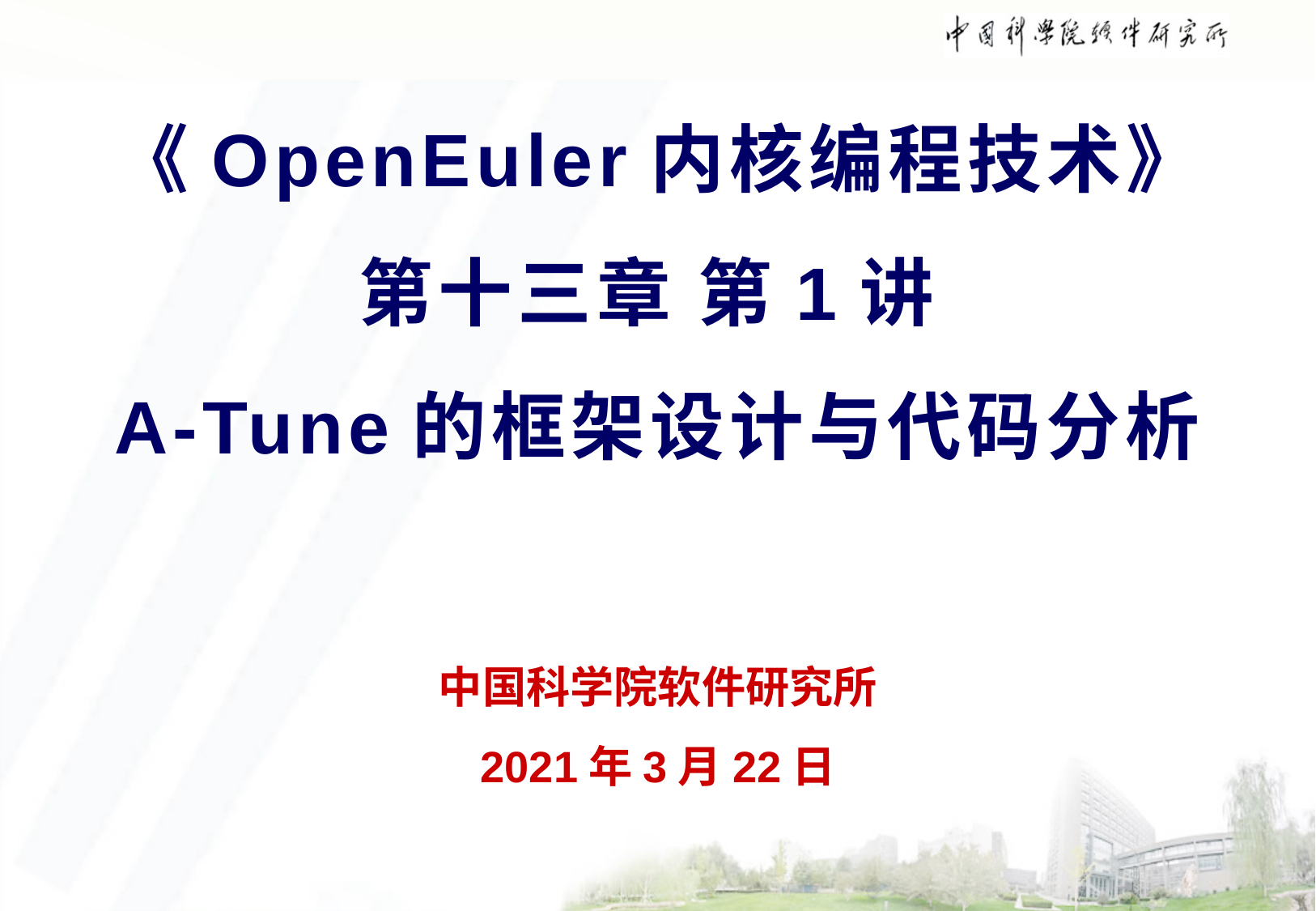

《OpenEuler内核编程技术》
第十三章 第1讲
A-Tune的框架设计与代码分析
中国科学院软件研究所
2021年3月22日